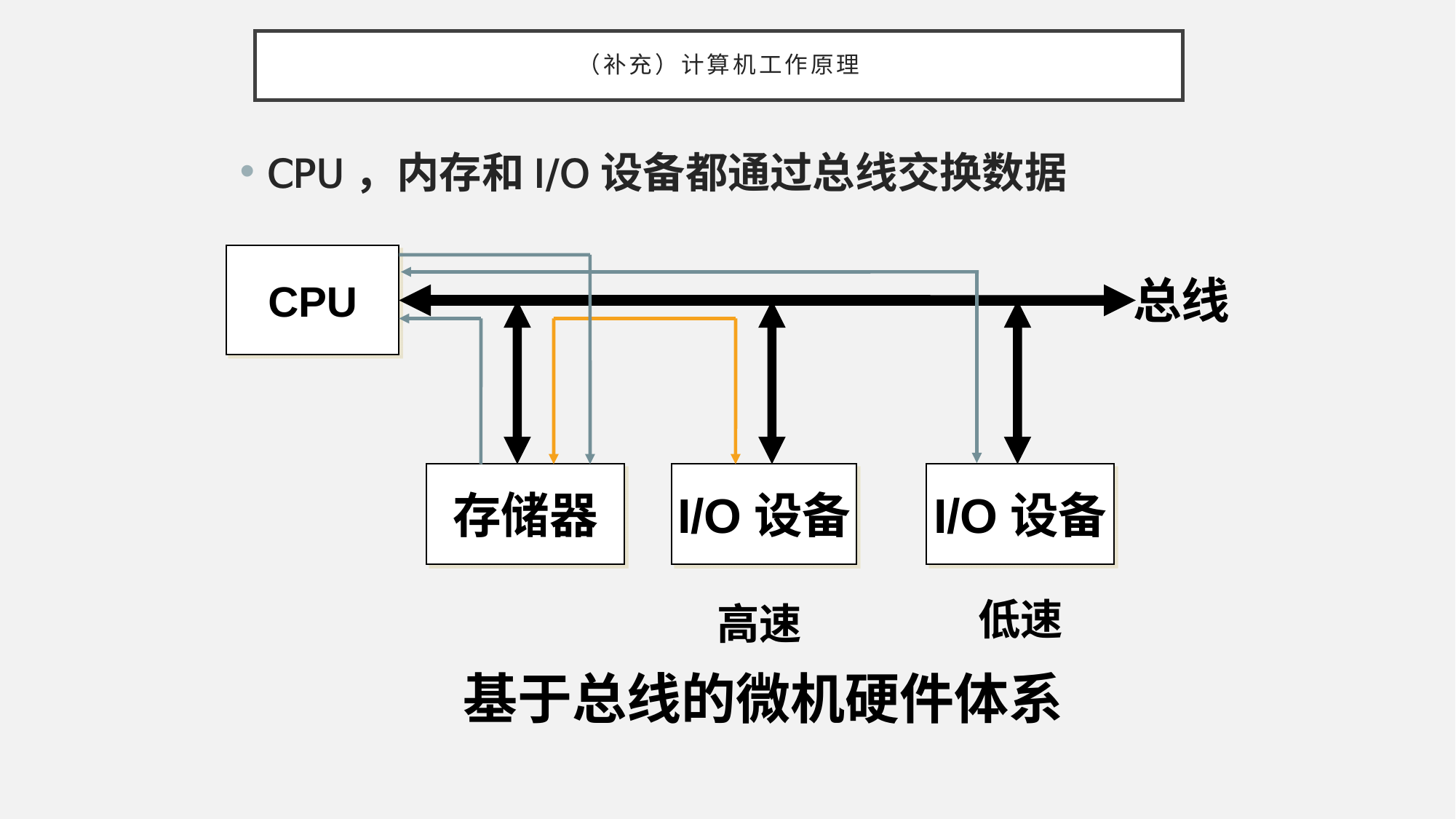

# （补充）计算机工作原理
CPU，内存和I/O设备都通过总线交换数据
CPU

总线

存储器
I/O设备
I/O设备
低速
高速
基于总线的微机硬件体系